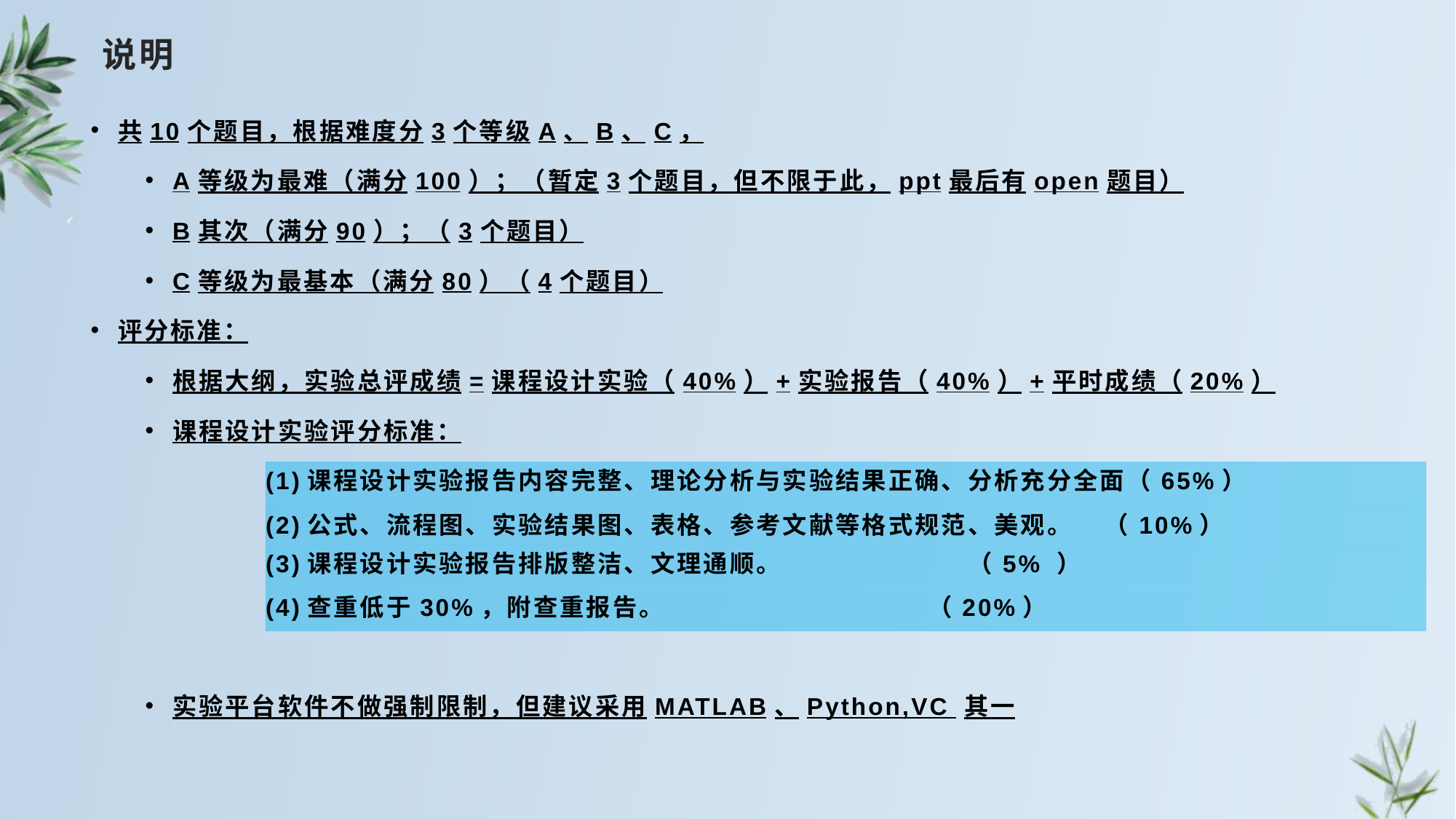

# 说明
共10个题目，根据难度分3个等级A、B、C，
A等级为最难（满分100）；（暂定3个题目，但不限于此，ppt最后有open题目）
B其次（满分90）；（3个题目）
C等级为最基本（满分80）（4个题目）
评分标准：
根据大纲，实验总评成绩=课程设计实验（40%）+实验报告（40%）+平时成绩（20%）
课程设计实验评分标准：

实验平台软件不做强制限制，但建议采用MATLAB、Python,VC 其一
| (1)课程设计实验报告内容完整、理论分析与实验结果正确、分析充分全面（65%） |
| --- |
| (2)公式、流程图、实验结果图、表格、参考文献等格式规范、美观。 （10%） |
| (3)课程设计实验报告排版整洁、文理通顺。 （5% ） |
| (4)查重低于30%，附查重报告。 （20%） |